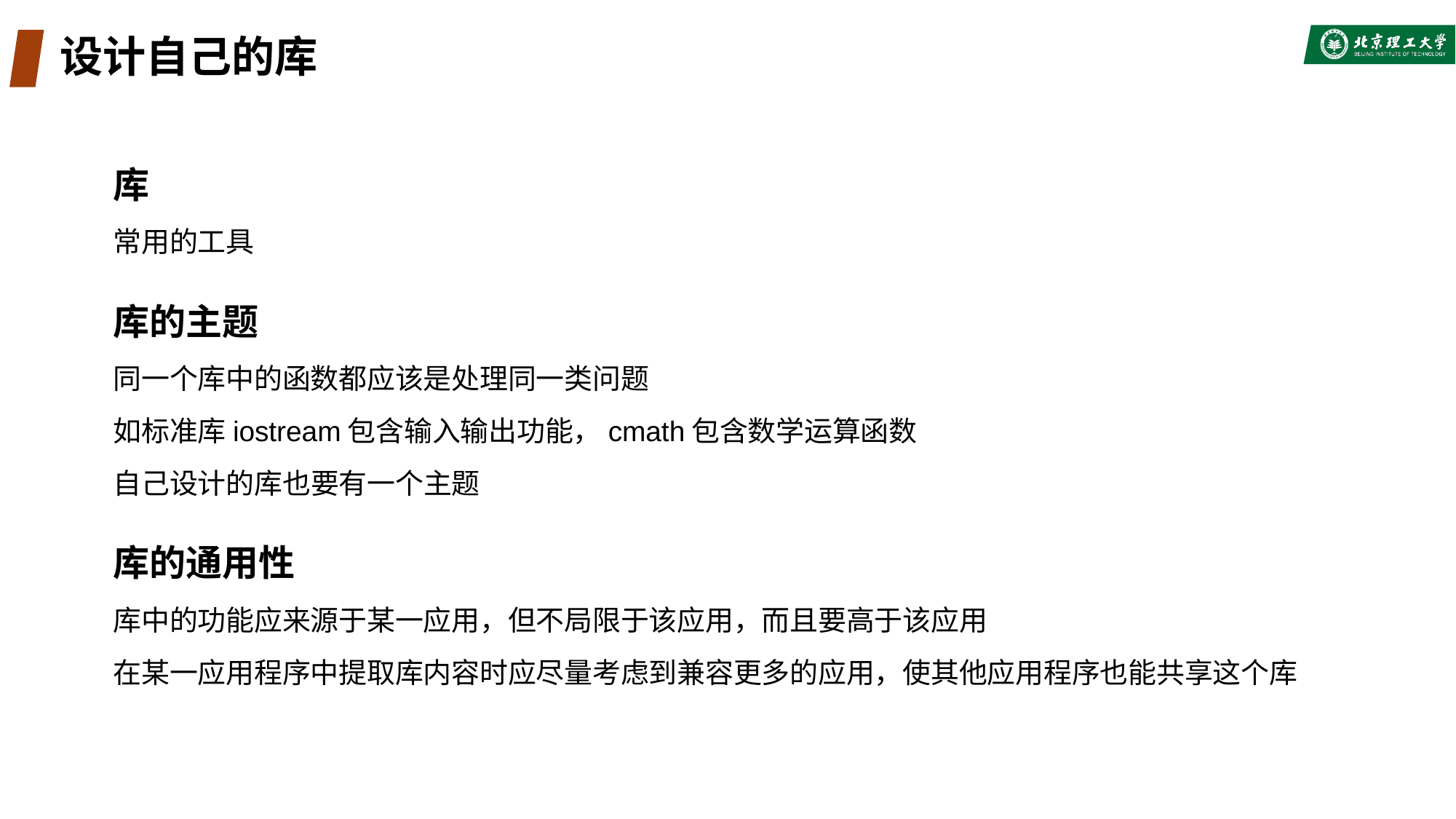

# 设计自己的库
库
常用的工具
库的主题
同一个库中的函数都应该是处理同一类问题
如标准库iostream包含输入输出功能，cmath包含数学运算函数
自己设计的库也要有一个主题
库的通用性
库中的功能应来源于某一应用，但不局限于该应用，而且要高于该应用
在某一应用程序中提取库内容时应尽量考虑到兼容更多的应用，使其他应用程序也能共享这个库